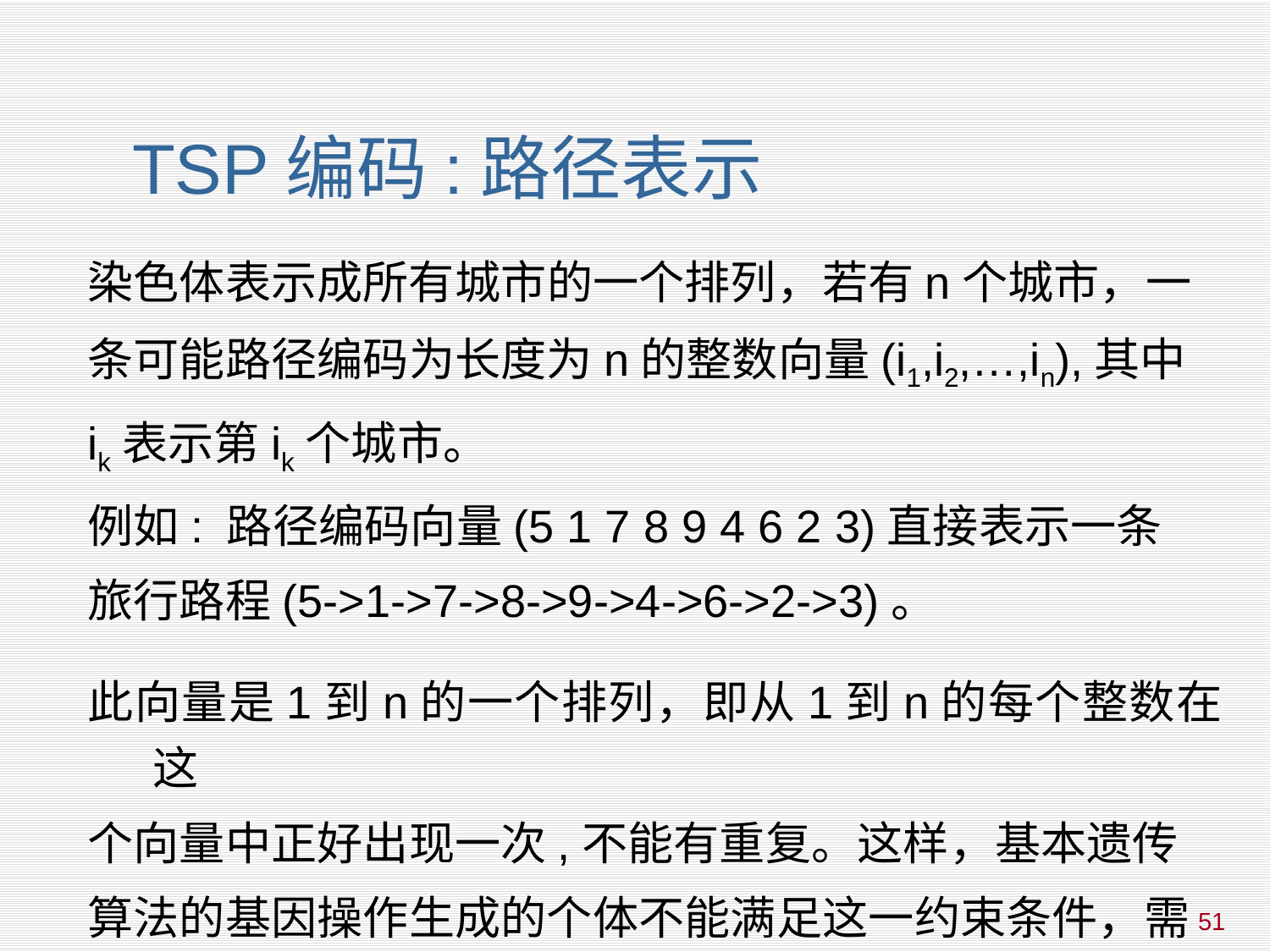

# TSP编码:路径表示
染色体表示成所有城市的一个排列，若有n个城市，一
条可能路径编码为长度为n的整数向量(i1,i2,…,in),其中
ik表示第ik个城市。
例如: 路径编码向量(5 1 7 8 9 4 6 2 3)直接表示一条
旅行路程(5->1->7->8->9->4->6->2->3)。

此向量是1到n的一个排列，即从1到n的每个整数在这
个向量中正好出现一次,不能有重复。这样，基本遗传
算法的基因操作生成的个体不能满足这一约束条件，需
寻求其他遗传操作。
51